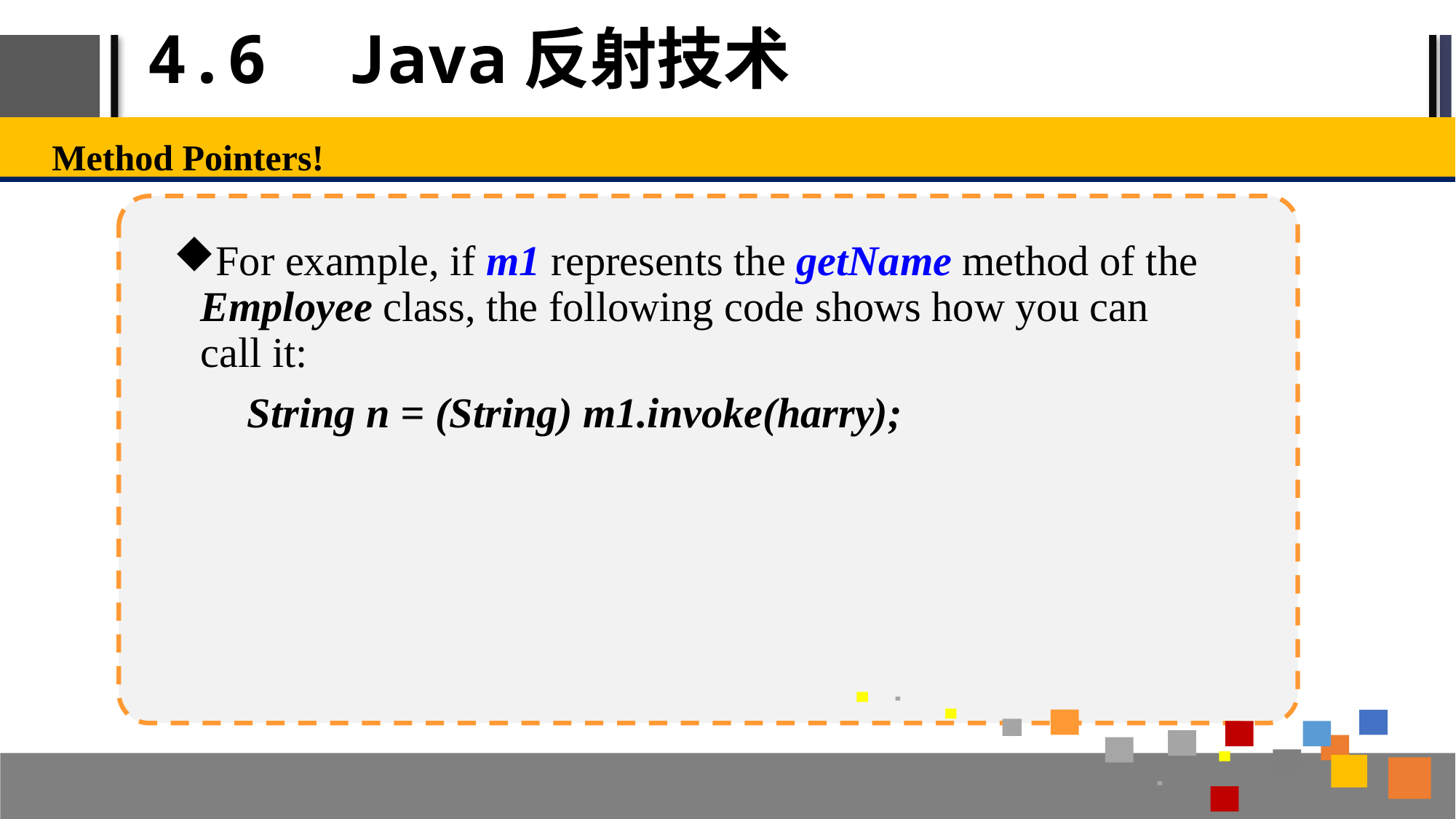

# 4.6  Java反射技术

Method Pointers!

For example, if m1 represents the getName method of the Employee class, the following code shows how you can call it:
       String n = (String) m1.invoke(harry);